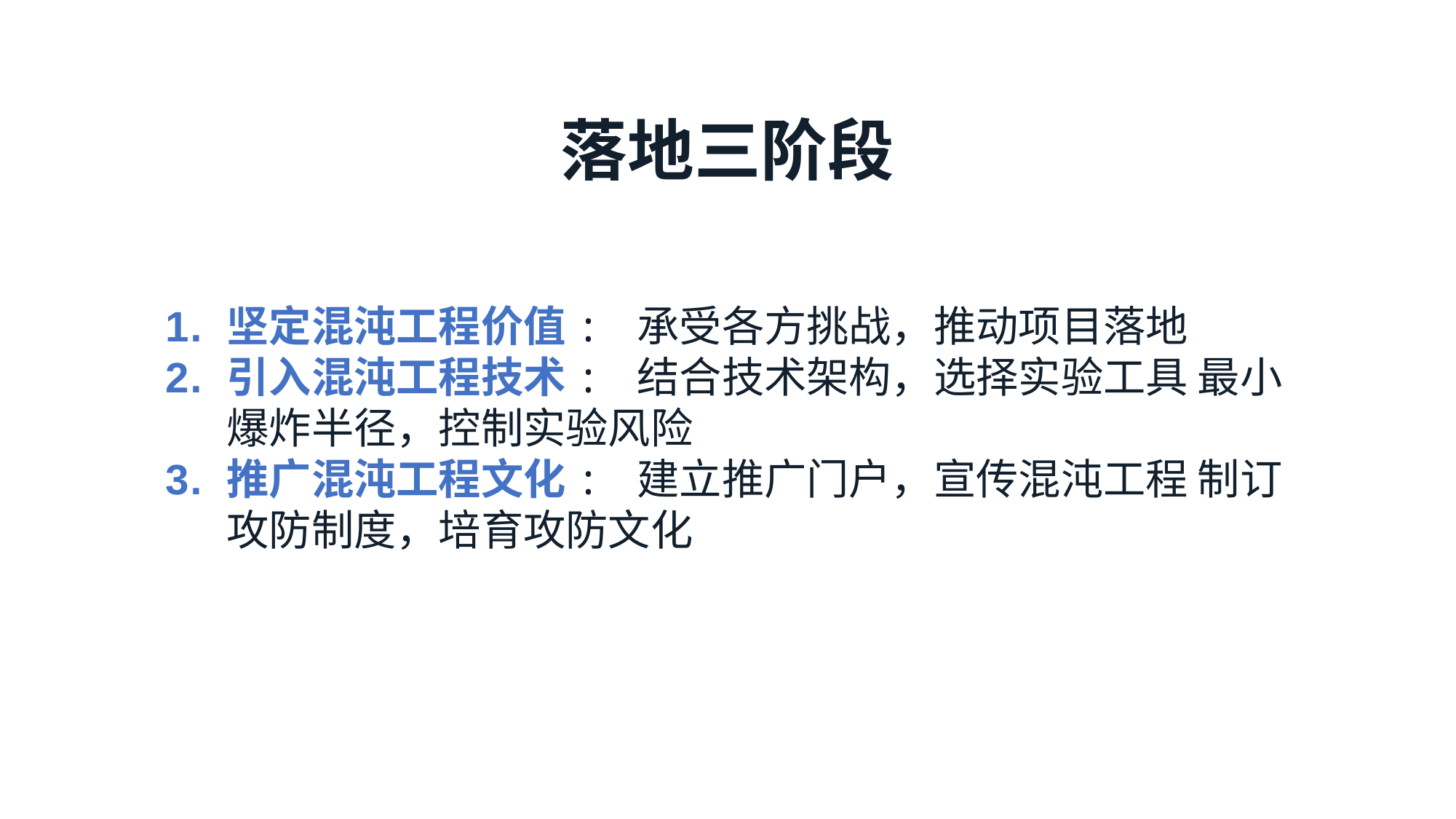

落地三阶段
坚定混沌工程价值: 承受各⽅挑战，推动项⽬落地
引⼊混沌工程技术: 结合技术架构，选择实验⼯具 最⼩爆炸半径，控制实验风险
推⼴混沌⼯程⽂化: 建立推⼴⻔户，宣传混沌工程 制订攻防制度，培育攻防⽂化